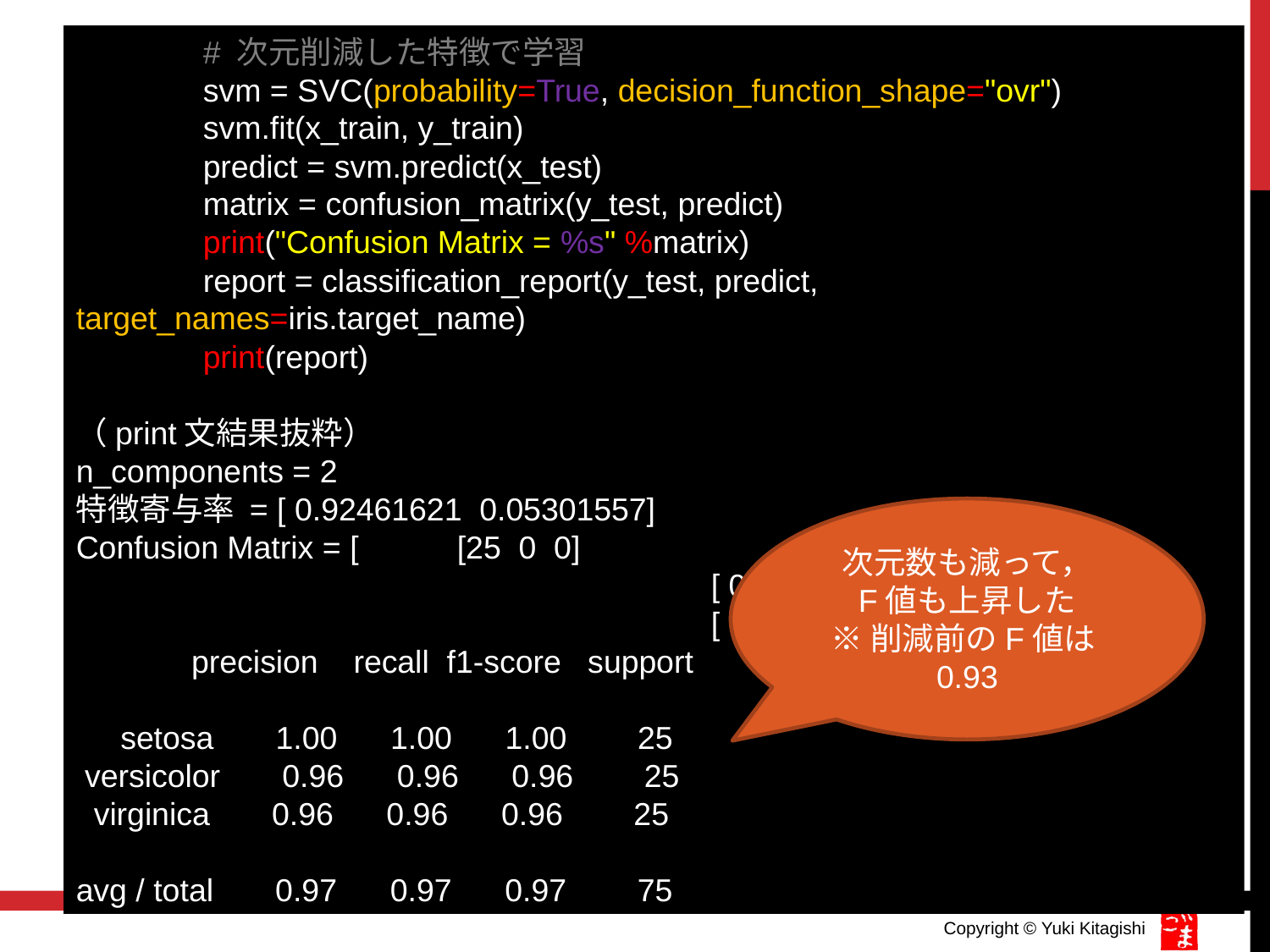

# 次元削減した特徴で学習
	svm = SVC(probability=True, decision_function_shape="ovr")
	svm.fit(x_train, y_train)
	predict = svm.predict(x_test)
	matrix = confusion_matrix(y_test, predict)
	print("Confusion Matrix = %s" %matrix)
	report = classification_report(y_test, predict, target_names=iris.target_name)
	print(report)

（print文結果抜粋）
n_components = 2
特徴寄与率 = [ 0.92461621  0.05301557]
Confusion Matrix = [	[25  0  0]
 					[ 0 24  1]
 					[ 0  1 24]]
             precision    recall  f1-score   support

     setosa       1.00      1.00      1.00        25
 versicolor       0.96      0.96      0.96        25
  virginica       0.96      0.96      0.96        25

avg / total       0.97      0.97      0.97        75
次元数も減って，
F値も上昇した
※削減前のF値は0.93
Copyright © Yuki Kitagishi